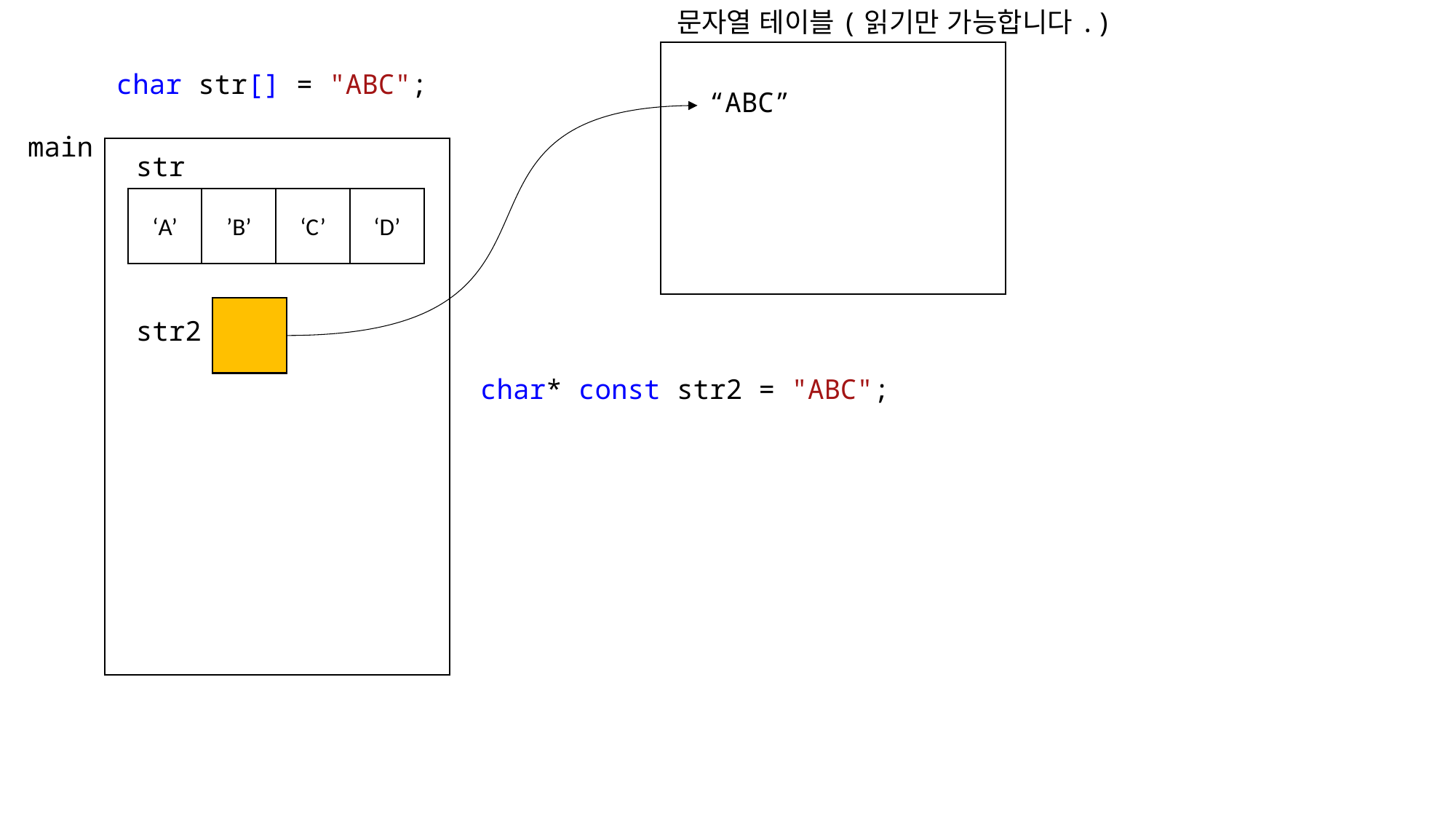

문자열 테이블(읽기만 가능합니다.)

char str[] = "ABC";
“ABC”
main

str
‘A’
’B’
‘C’
‘D’

str2
char* const str2 = "ABC";